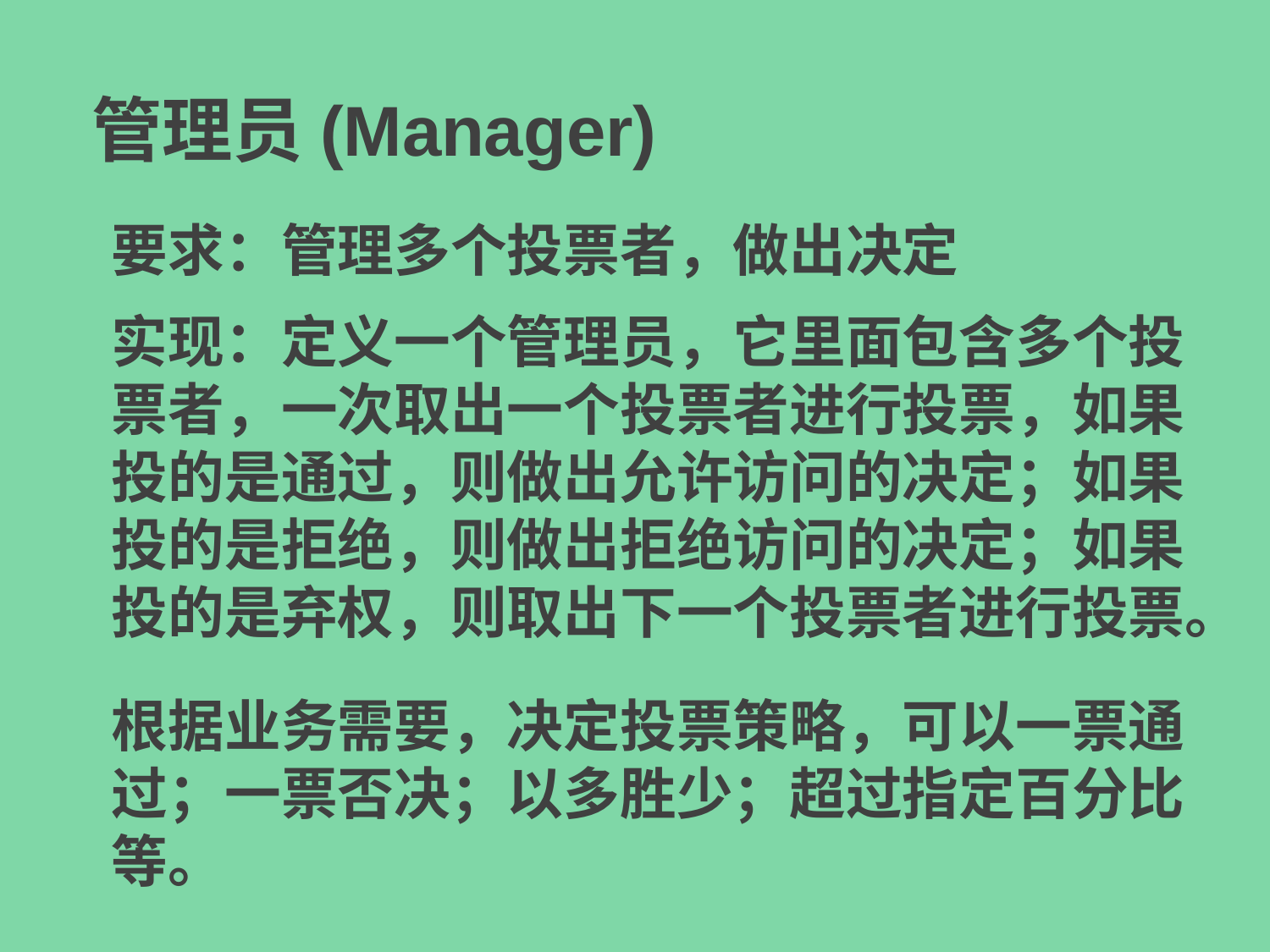

管理员(Manager)
要求：管理多个投票者，做出决定
实现：定义一个管理员，它里面包含多个投票者，一次取出一个投票者进行投票，如果投的是通过，则做出允许访问的决定；如果投的是拒绝，则做出拒绝访问的决定；如果投的是弃权，则取出下一个投票者进行投票。
根据业务需要，决定投票策略，可以一票通过；一票否决；以多胜少；超过指定百分比等。